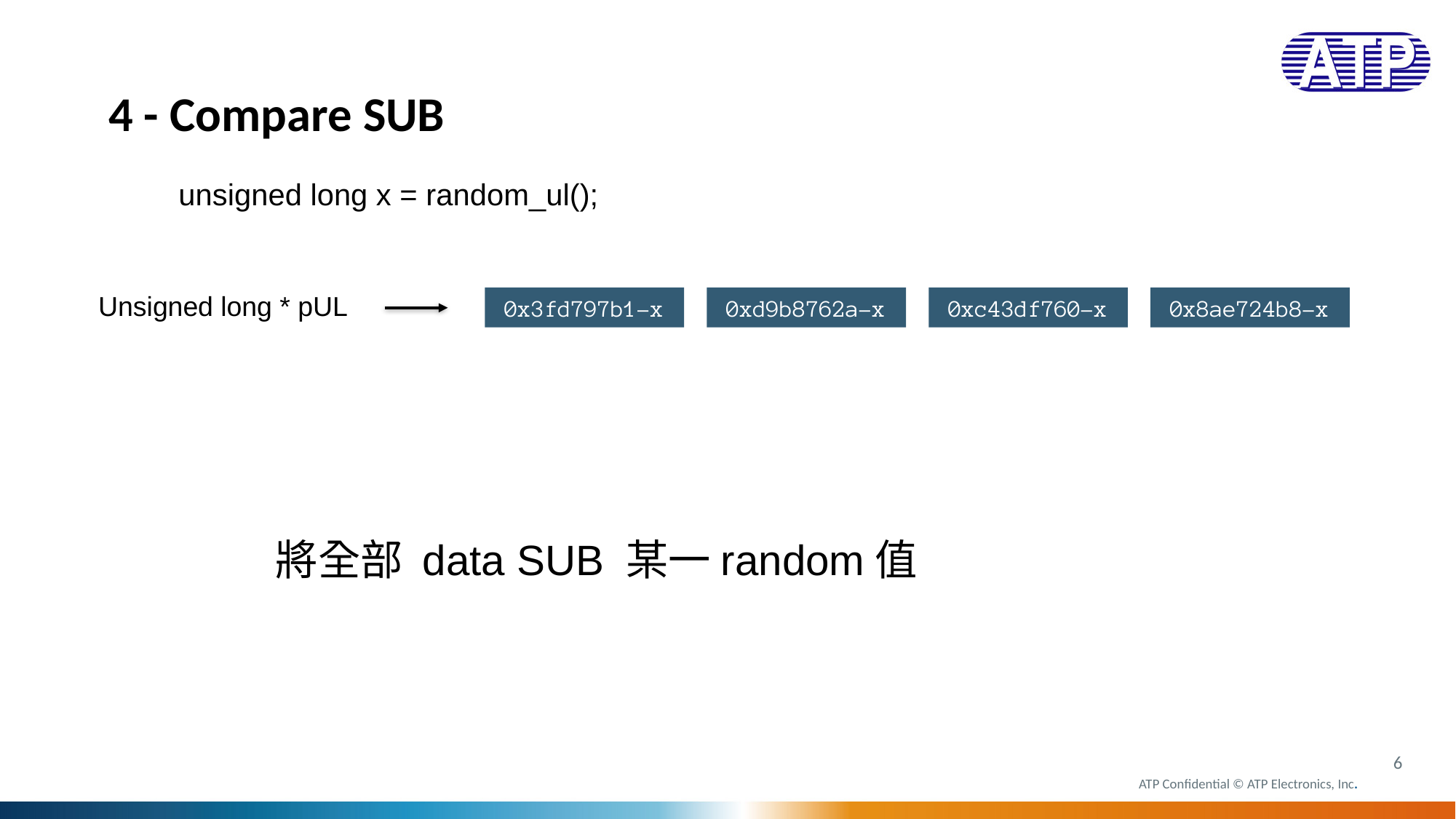

4 - Compare SUB
unsigned long x = random_ul();
Unsigned long * pUL
0x3fd797b1-x
0xd9b8762a-x
0xc43df760-x
0x8ae724b8-x
將全部 data SUB 某一random值